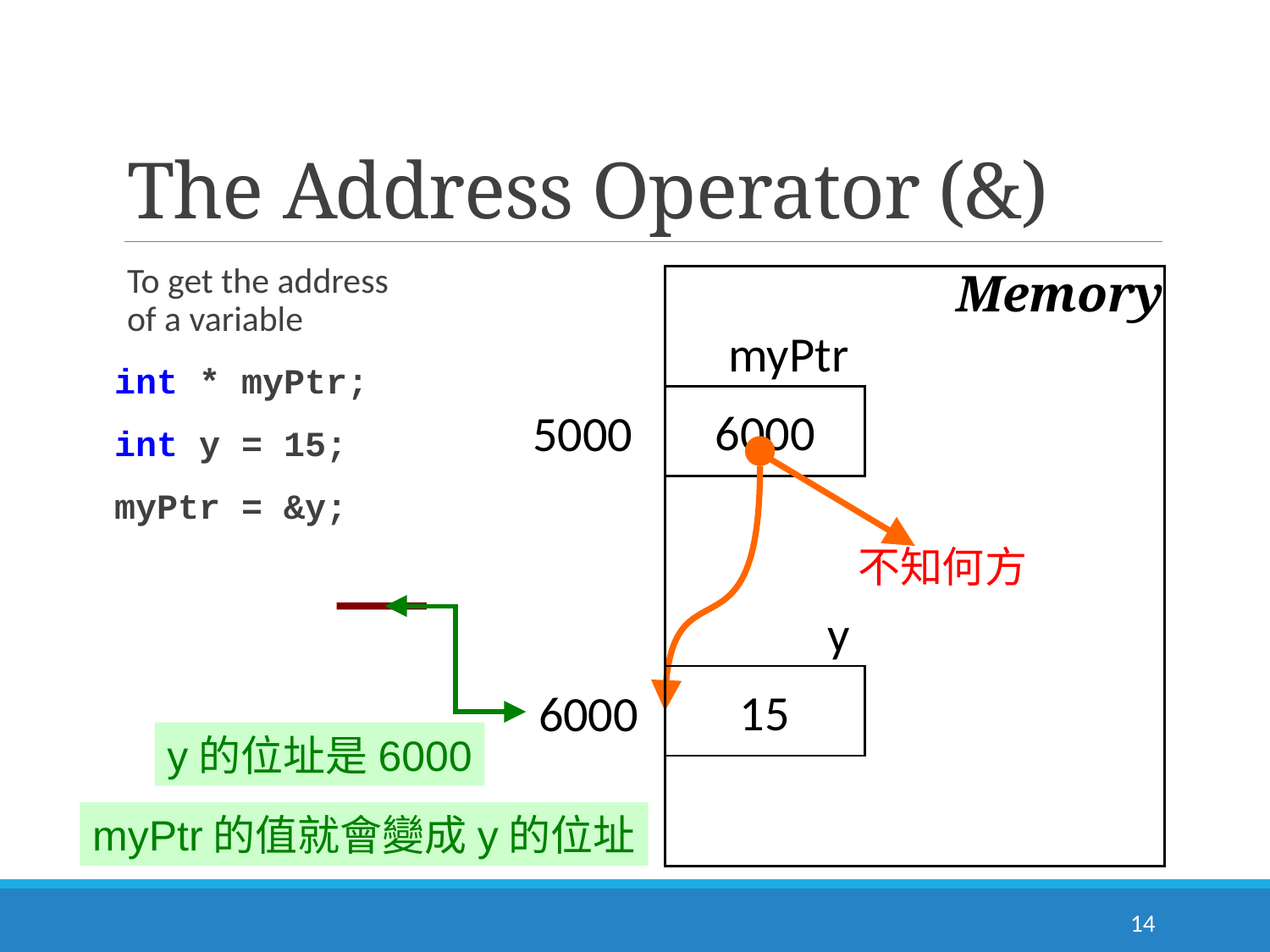

# The Address Operator (&)
To get the address
of a variable
int * myPtr;
int y = 15;
myPtr = &y;
Memory

myPtr
怪值
6000
5000

不知何方
y

15
6000
y的位址是6000
myPtr的值就會變成y的位址
14